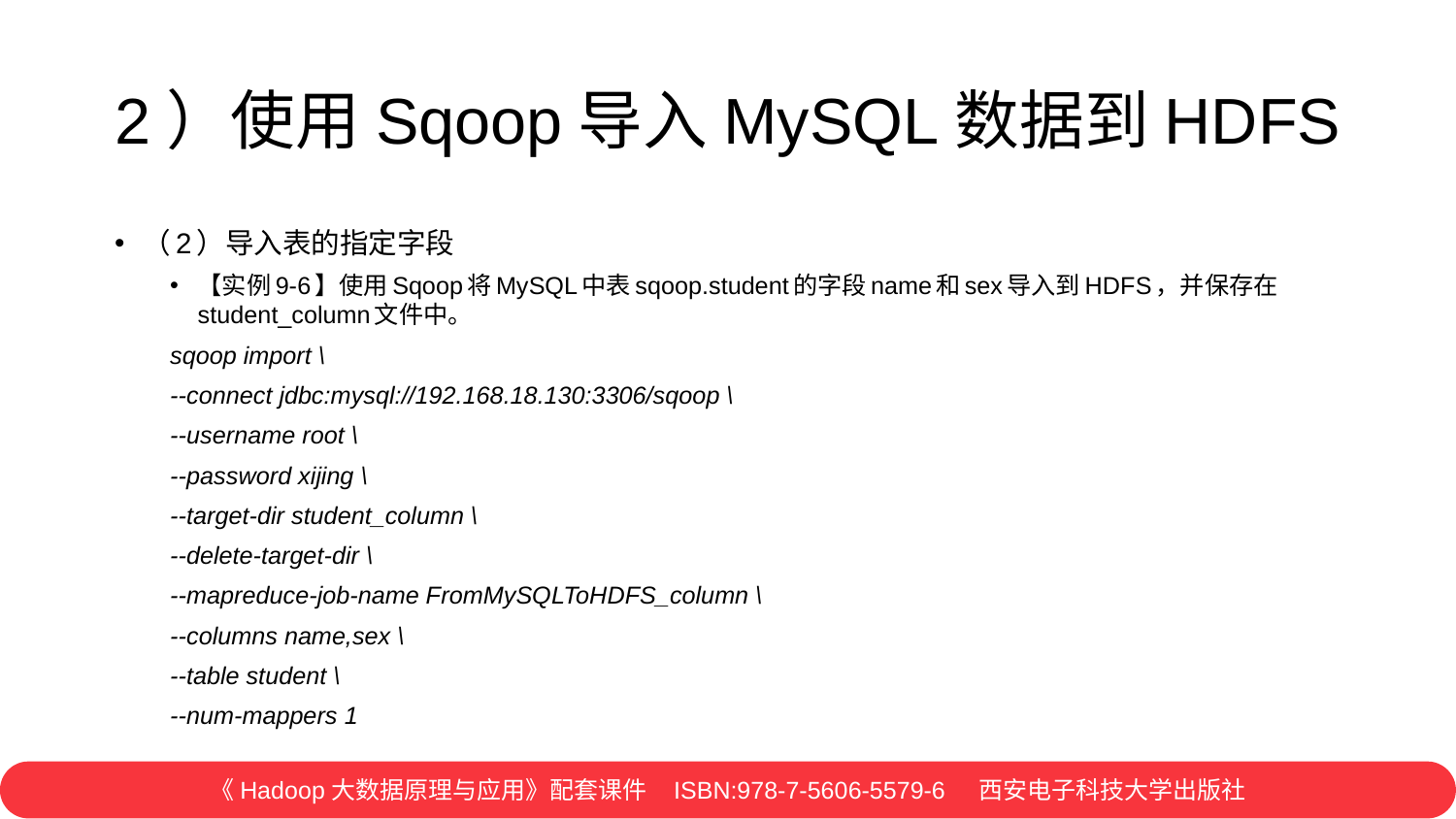

# 2）使用Sqoop导入MySQL数据到HDFS
（2）导入表的指定字段
【实例9-6】使用Sqoop将MySQL中表sqoop.student的字段name和sex导入到HDFS，并保存在student_column文件中。
sqoop import \
--connect jdbc:mysql://192.168.18.130:3306/sqoop \
--username root \
--password xijing \
--target-dir student_column \
--delete-target-dir \
--mapreduce-job-name FromMySQLToHDFS_column \
--columns name,sex \
--table student \
--num-mappers 1